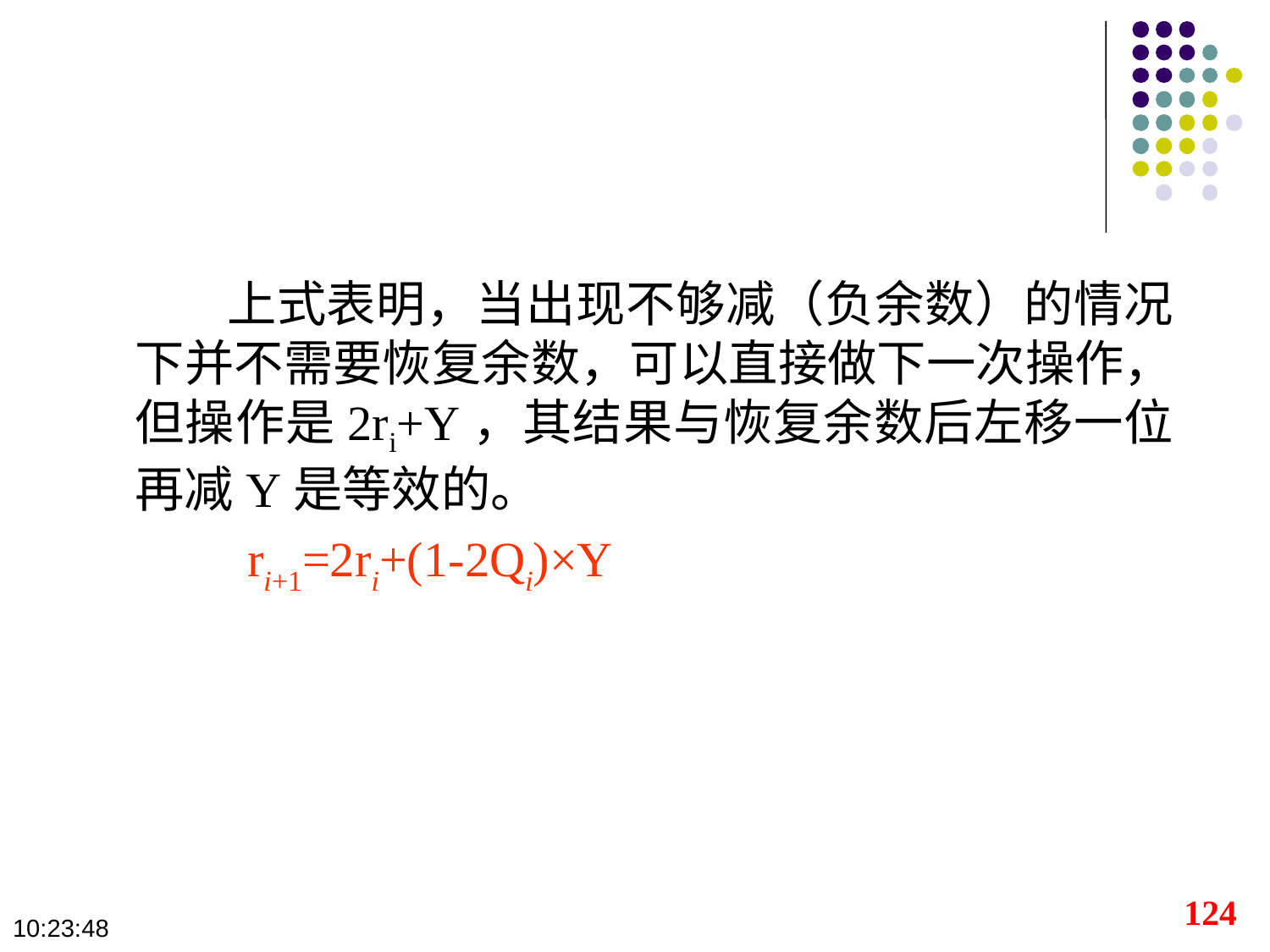

上式表明，当出现不够减（负余数）的情况下并不需要恢复余数，可以直接做下一次操作，但操作是2ri+Y，其结果与恢复余数后左移一位再减Y是等效的。
             ri+1=2ri+(1-2Qi)×Y
124
10:23:48